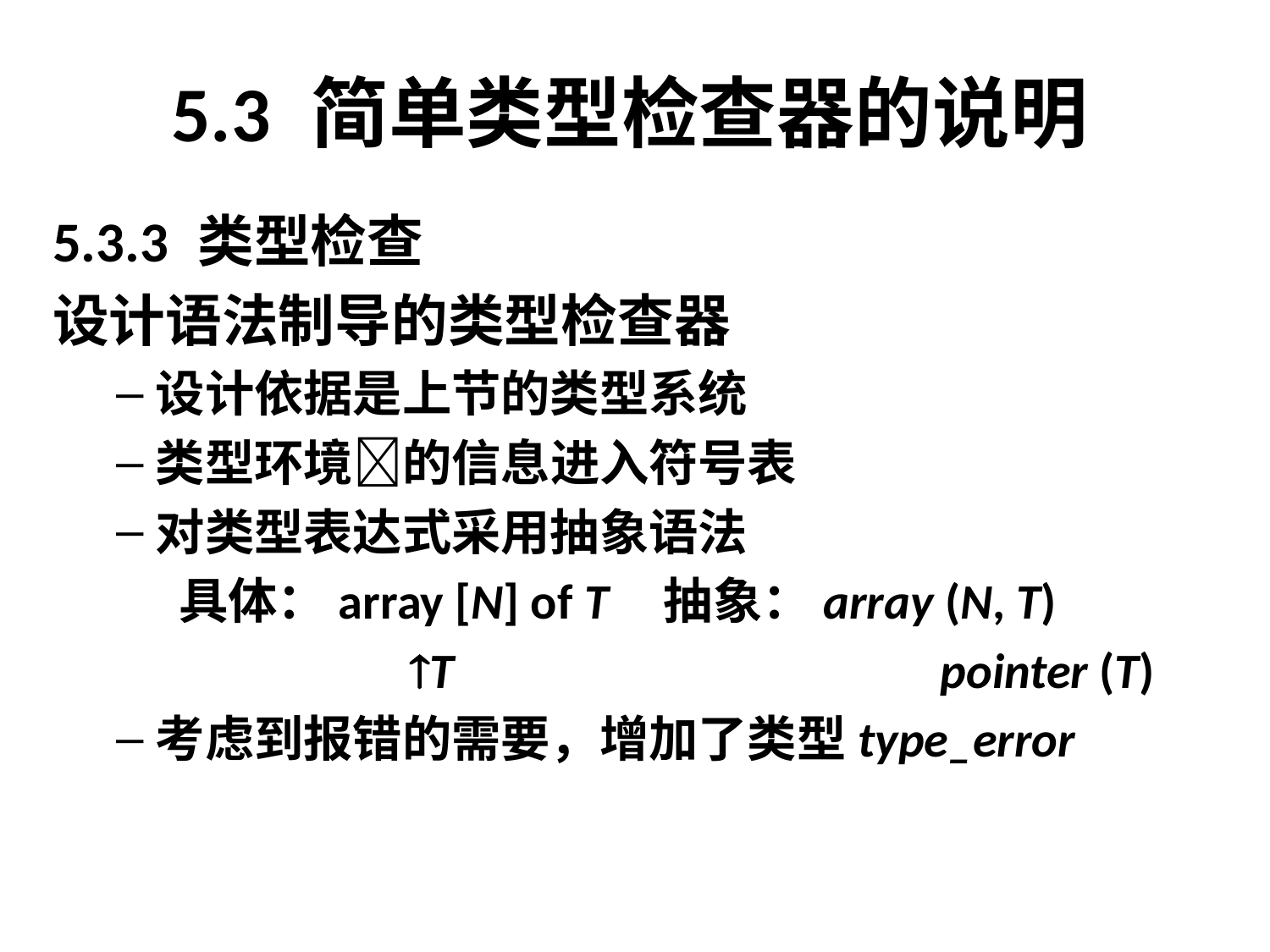

# 5.3 简单类型检查器的说明
5.3.3 类型检查
设计语法制导的类型检查器
设计依据是上节的类型系统
类型环境Γ的信息进入符号表
对类型表达式采用抽象语法
	 具体：array [N] of T	抽象：array (N, T)
	 		↑T 				  pointer (T)
考虑到报错的需要，增加了类型type_error